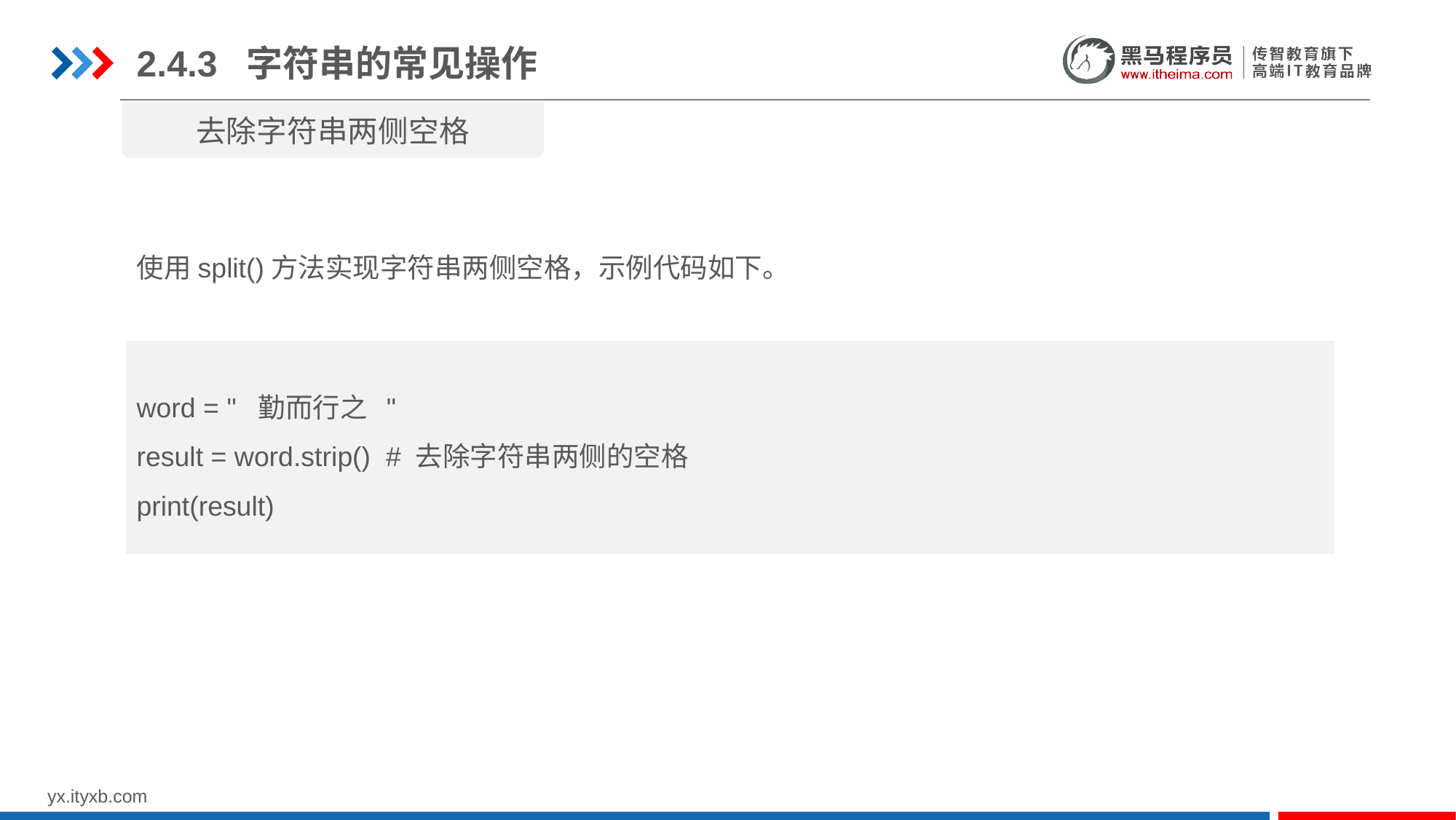

2.4.3  字符串的常见操作

去除字符串两侧空格
使用split()方法实现字符串两侧空格，示例代码如下。
word = "  勤而行之  "
result = word.strip()  # 去除字符串两侧的空格
print(result)